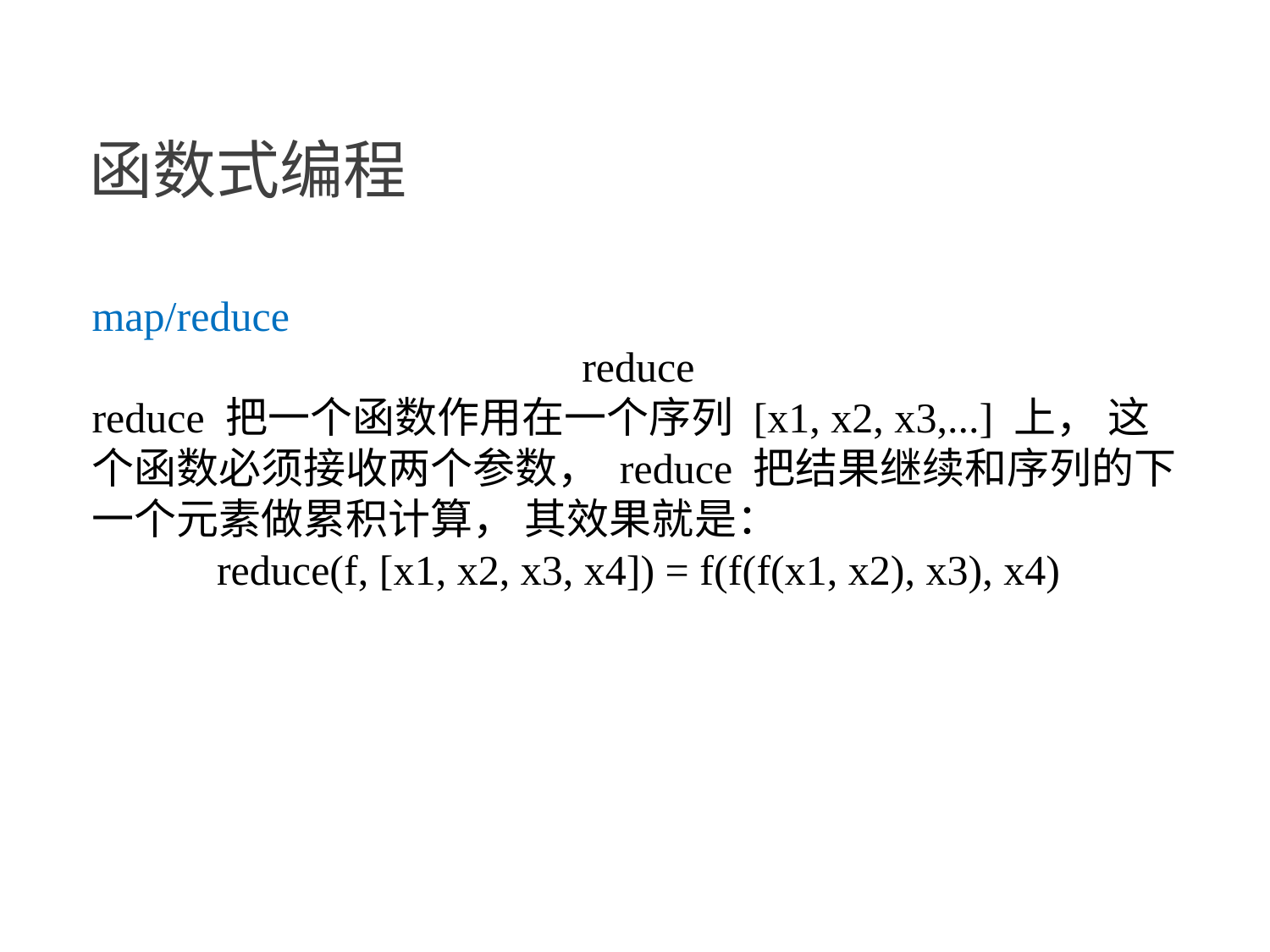

函数式编程
map/reduce
reduce
reduce 把一个函数作用在一个序列 [x1, x2, x3,...] 上， 这个函数必须接收两个参数， reduce 把结果继续和序列的下一个元素做累积计算， 其效果就是：
reduce(f, [x1, x2, x3, x4]) = f(f(f(x1, x2), x3), x4)